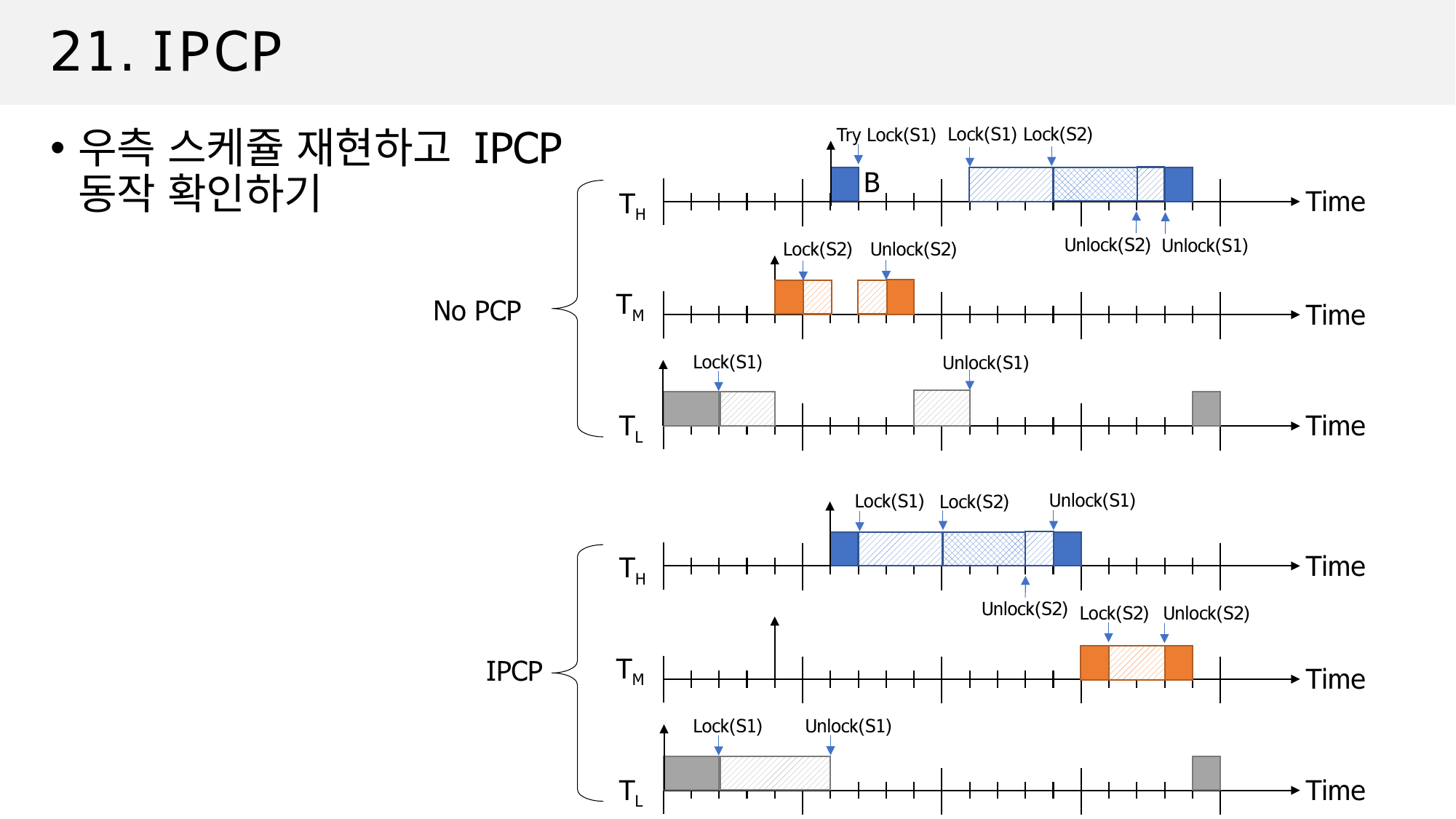

# 21. IPCP
Lock(S1)
Lock(S2)
Try Lock(S1)
우측 스케쥴 재현하고 IPCP 동작 확인하기
B

Time

TH
Unlock(S2)
Unlock(S1)
Lock(S2)
Unlock(S2)

TM
No PCP
Time
Lock(S1)
Unlock(S1)

TL
Time
Unlock(S1)
Lock(S1)
Lock(S2)

Time

TH
Unlock(S2)
Unlock(S2)
Lock(S2)

TM
IPCP
Time
Unlock(S1)
Lock(S1)

TL
Time